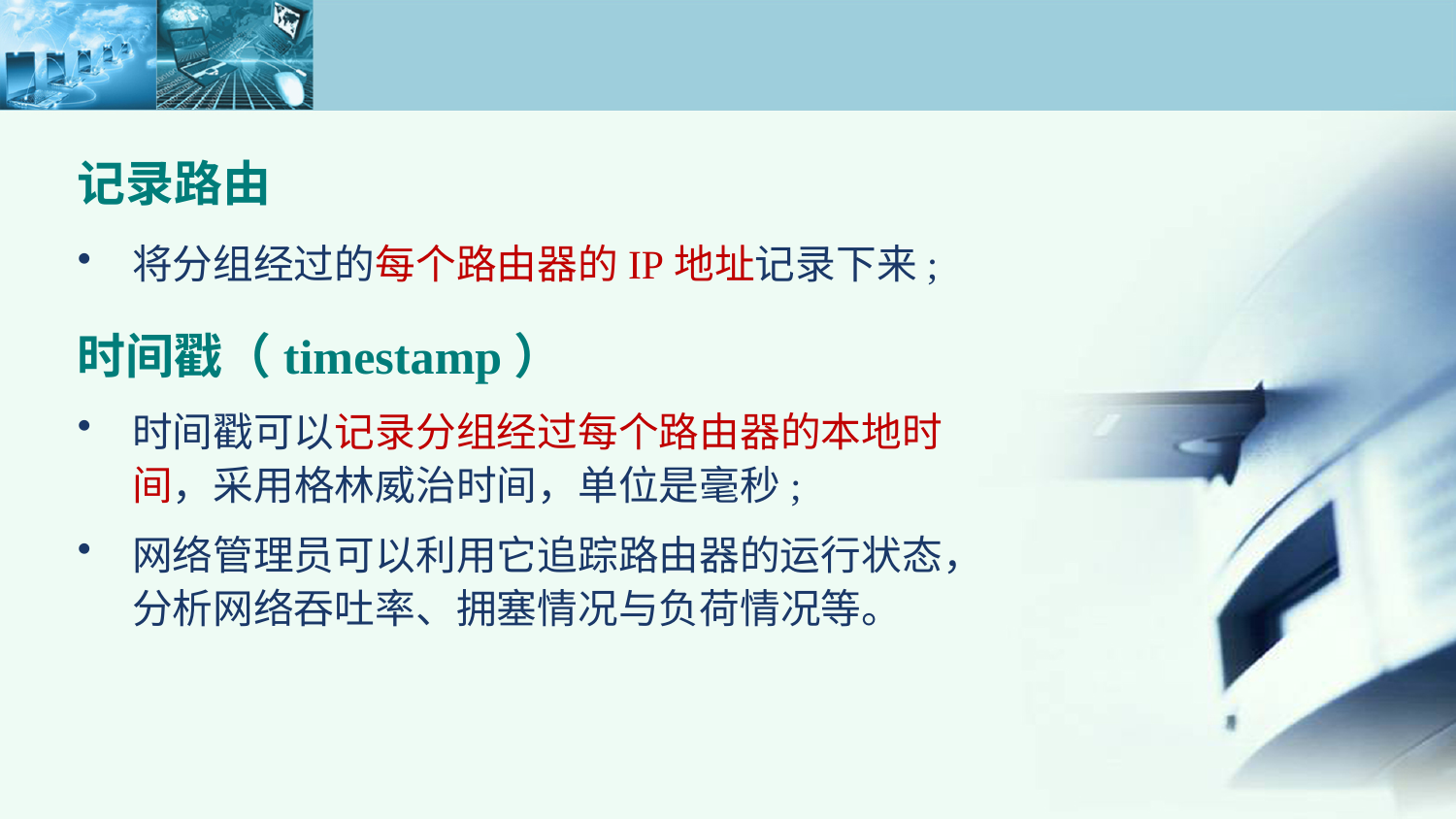

记录路由
将分组经过的每个路由器的IP地址记录下来;

时间戳（timestamp）
时间戳可以记录分组经过每个路由器的本地时间，采用格林威治时间，单位是毫秒;
网络管理员可以利用它追踪路由器的运行状态，分析网络吞吐率、拥塞情况与负荷情况等。